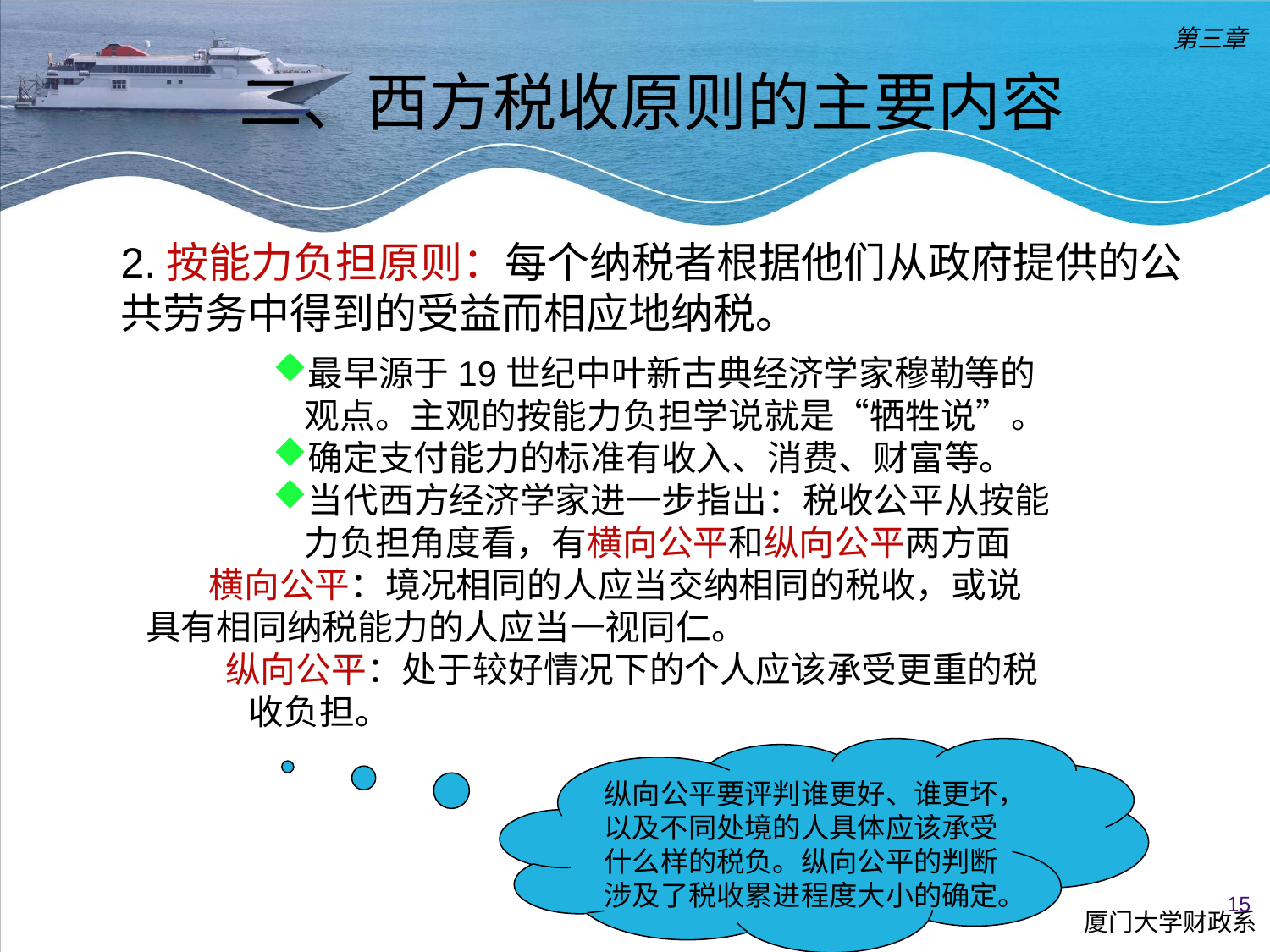

第三章
二、西方税收原则的主要内容
2.按能力负担原则：每个纳税者根据他们从政府提供的公共劳务中得到的受益而相应地纳税。
最早源于19世纪中叶新古典经济学家穆勒等的观点。主观的按能力负担学说就是“牺牲说”。
确定支付能力的标准有收入、消费、财富等。
当代西方经济学家进一步指出：税收公平从按能力负担角度看，有横向公平和纵向公平两方面
       横向公平：境况相同的人应当交纳相同的税收，或说具有相同纳税能力的人应当一视同仁。
 纵向公平：处于较好情况下的个人应该承受更重的税收负担。
纵向公平要评判谁更好、谁更坏，以及不同处境的人具体应该承受什么样的税负。纵向公平的判断涉及了税收累进程度大小的确定。
15
厦门大学财政系